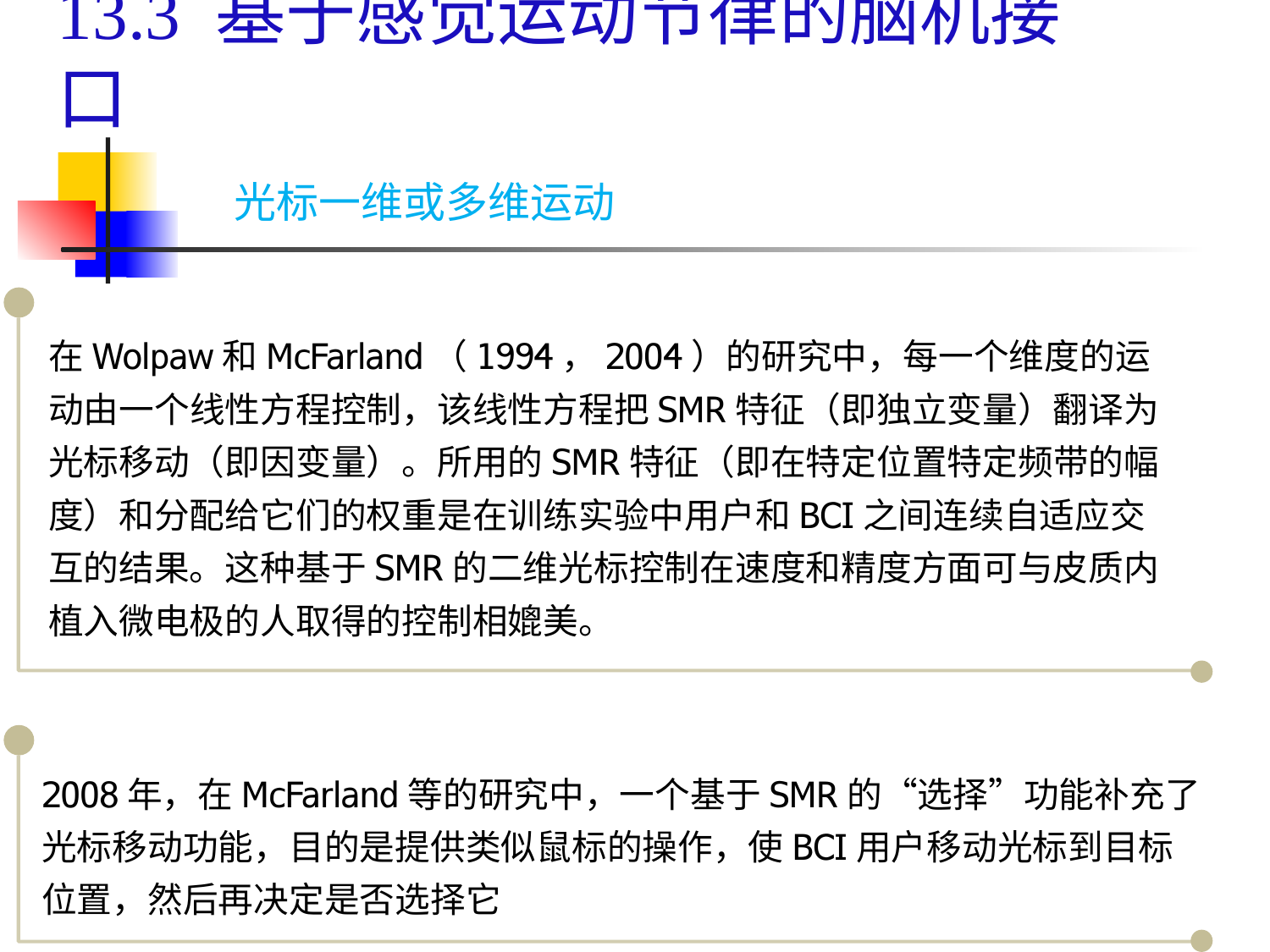

# 13.3 基于感觉运动节律的脑机接口
光标一维或多维运动

在Wolpaw和McFarland（1994，2004）的研究中，每一个维度的运动由一个线性方程控制，该线性方程把SMR特征（即独立变量）翻译为光标移动（即因变量）。所用的SMR特征（即在特定位置特定频带的幅度）和分配给它们的权重是在训练实验中用户和BCI之间连续自适应交互的结果。这种基于SMR的二维光标控制在速度和精度方面可与皮质内植入微电极的人取得的控制相媲美。

2008年，在McFarland等的研究中，一个基于SMR的“选择”功能补充了光标移动功能，目的是提供类似鼠标的操作，使BCI用户移动光标到目标位置，然后再决定是否选择它